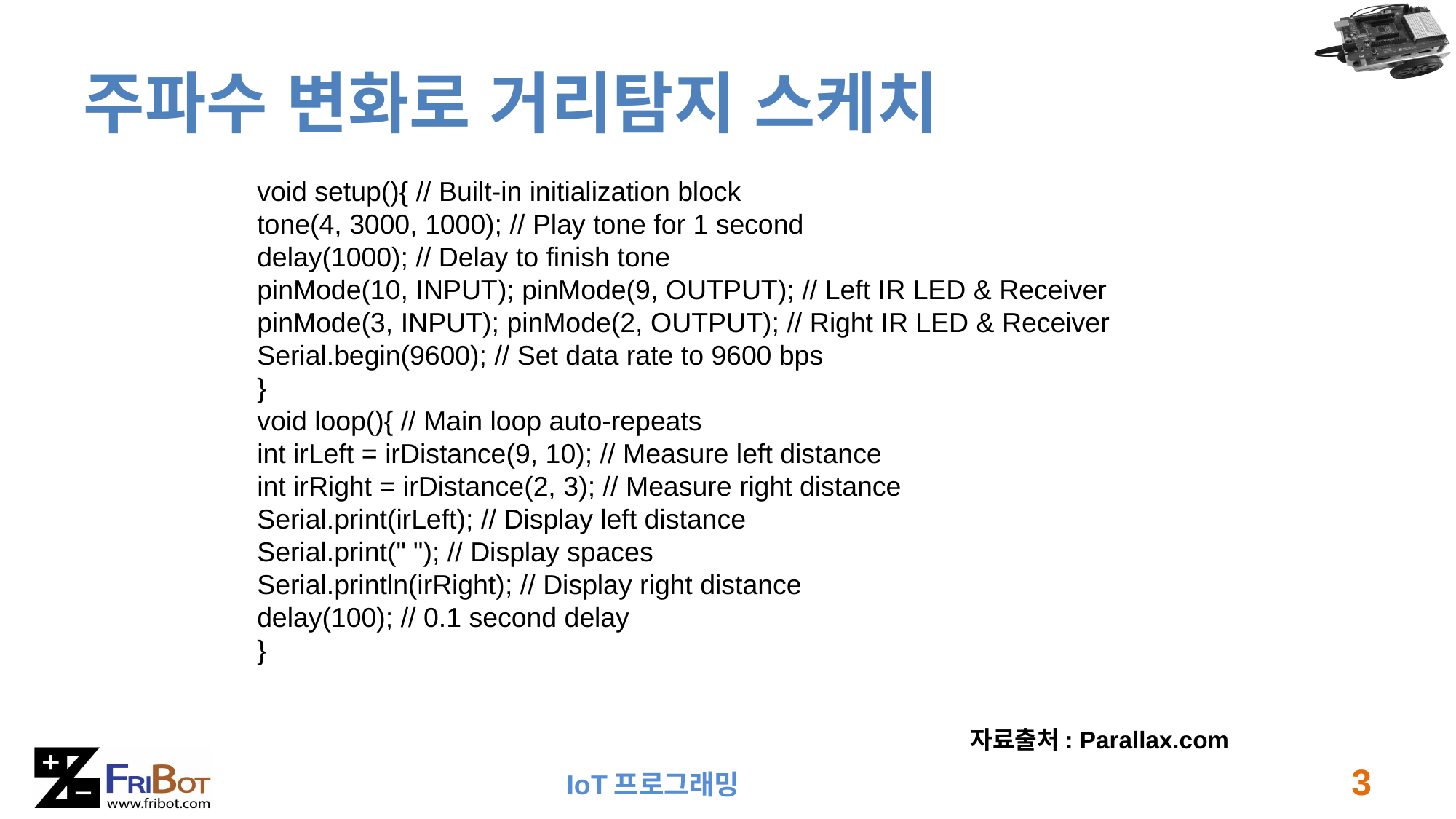

# 주파수 변화로 거리탐지 스케치
void setup(){ // Built-in initialization block
tone(4, 3000, 1000); // Play tone for 1 second
delay(1000); // Delay to finish tone
pinMode(10, INPUT); pinMode(9, OUTPUT); // Left IR LED & Receiver
pinMode(3, INPUT); pinMode(2, OUTPUT); // Right IR LED & Receiver
Serial.begin(9600); // Set data rate to 9600 bps
}
void loop(){ // Main loop auto-repeats
int irLeft = irDistance(9, 10); // Measure left distance
int irRight = irDistance(2, 3); // Measure right distance
Serial.print(irLeft); // Display left distance
Serial.print(" "); // Display spaces
Serial.println(irRight); // Display right distance
delay(100); // 0.1 second delay
}
자료출처: Parallax.com
3